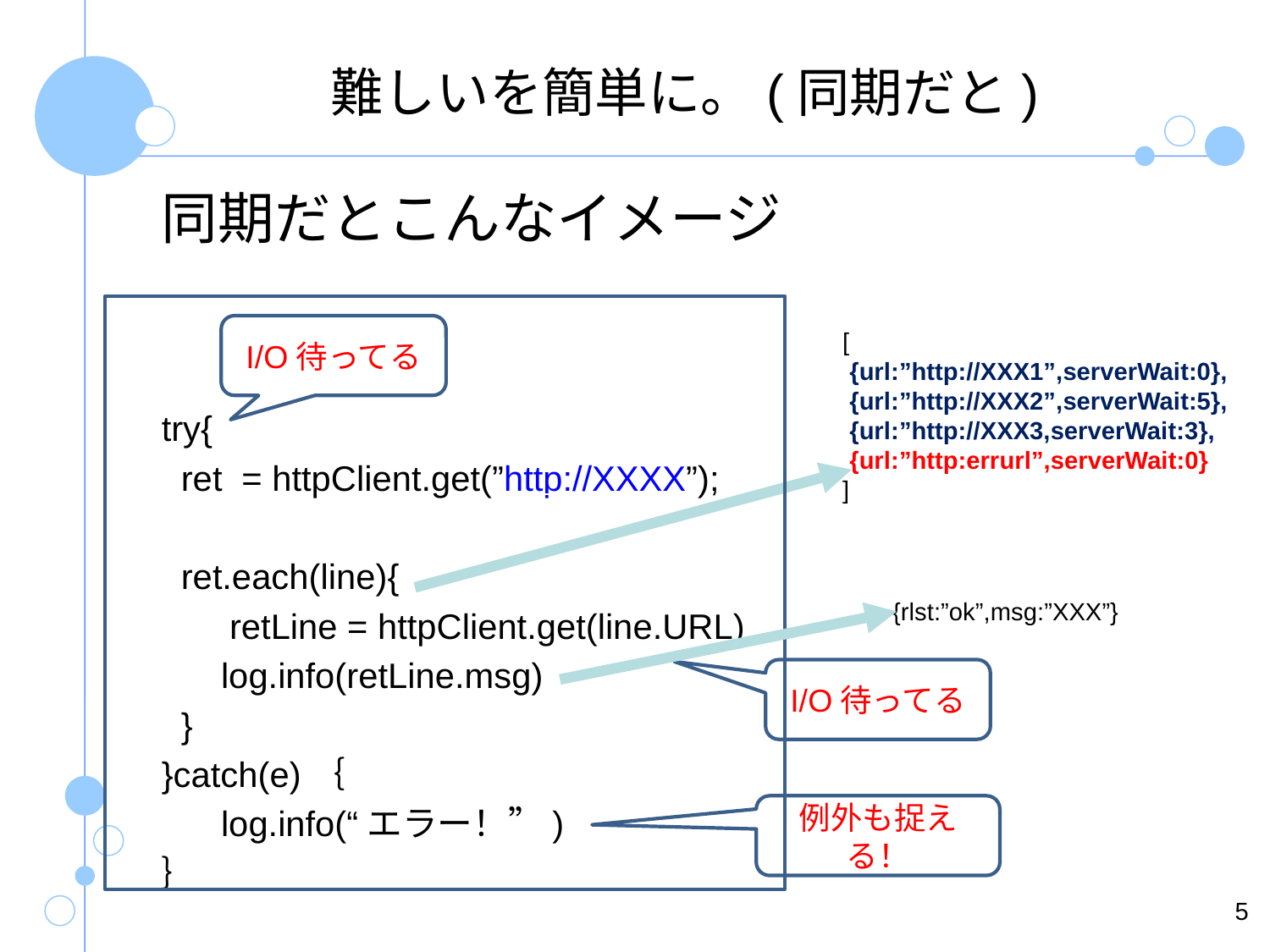

難しいを簡単に。(同期だと)

同期だとこんなイメージ

try{
  ret  = httpClient.get(”http://XXXX”);

  ret.each(line){
  　retLine = httpClient.get(line.URL)
　  log.info(retLine.msg)
  }
}catch(e)｛
　  log.info(“エラー！”)
｝

I/O待ってる
[
 {url:”http://XXX1”,serverWait:0},
 {url:”http://XXX2”,serverWait:5},
 {url:”http://XXX3,serverWait:3},
 {url:”http:errurl”,serverWait:0}
]

{rlst:”ok”,msg:”XXX”}

I/O待ってる

例外も捉える！

5